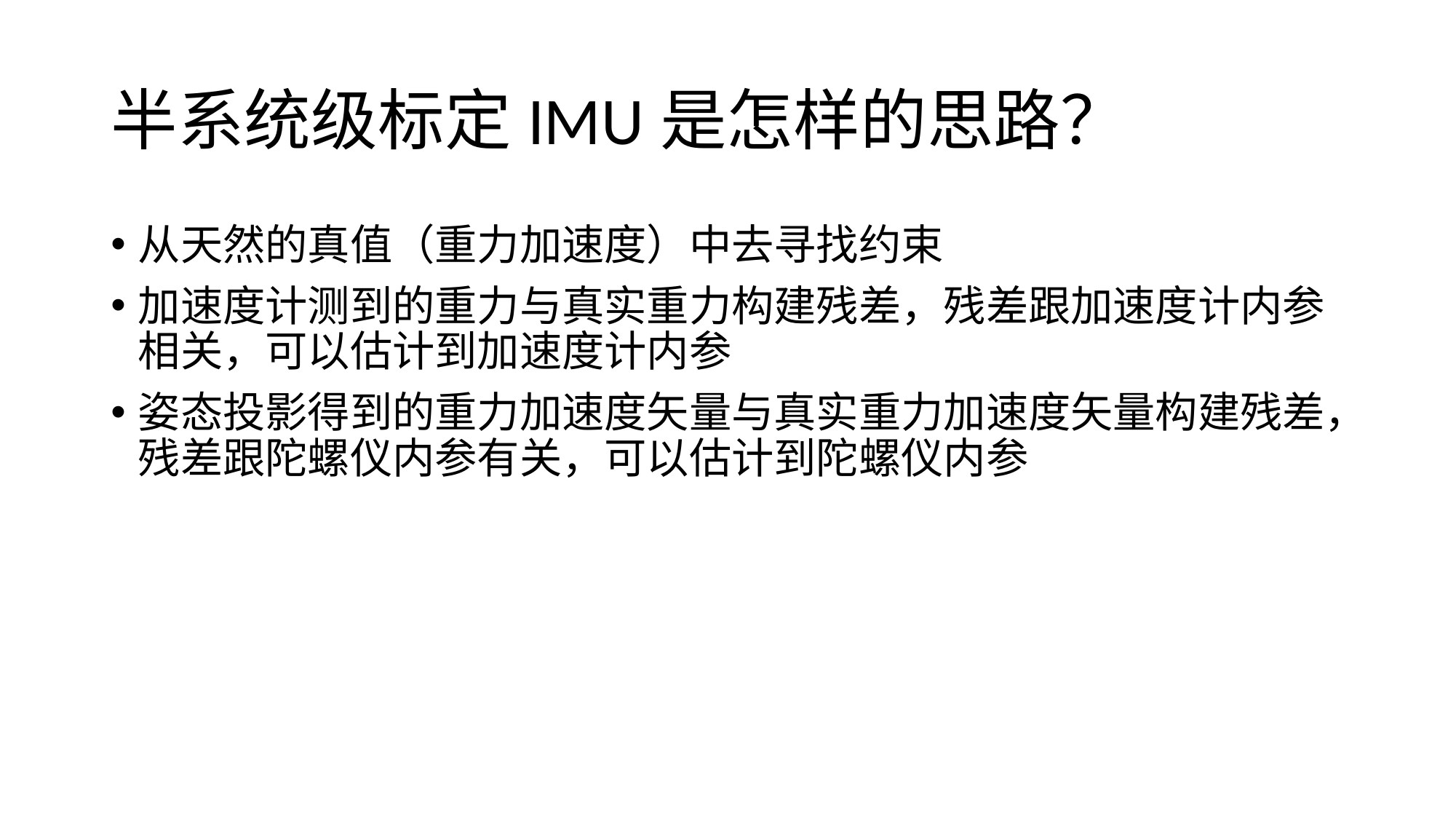

# 半系统级标定IMU是怎样的思路？
从天然的真值（重力加速度）中去寻找约束
加速度计测到的重力与真实重力构建残差，残差跟加速度计内参相关，可以估计到加速度计内参
姿态投影得到的重力加速度矢量与真实重力加速度矢量构建残差，残差跟陀螺仪内参有关，可以估计到陀螺仪内参